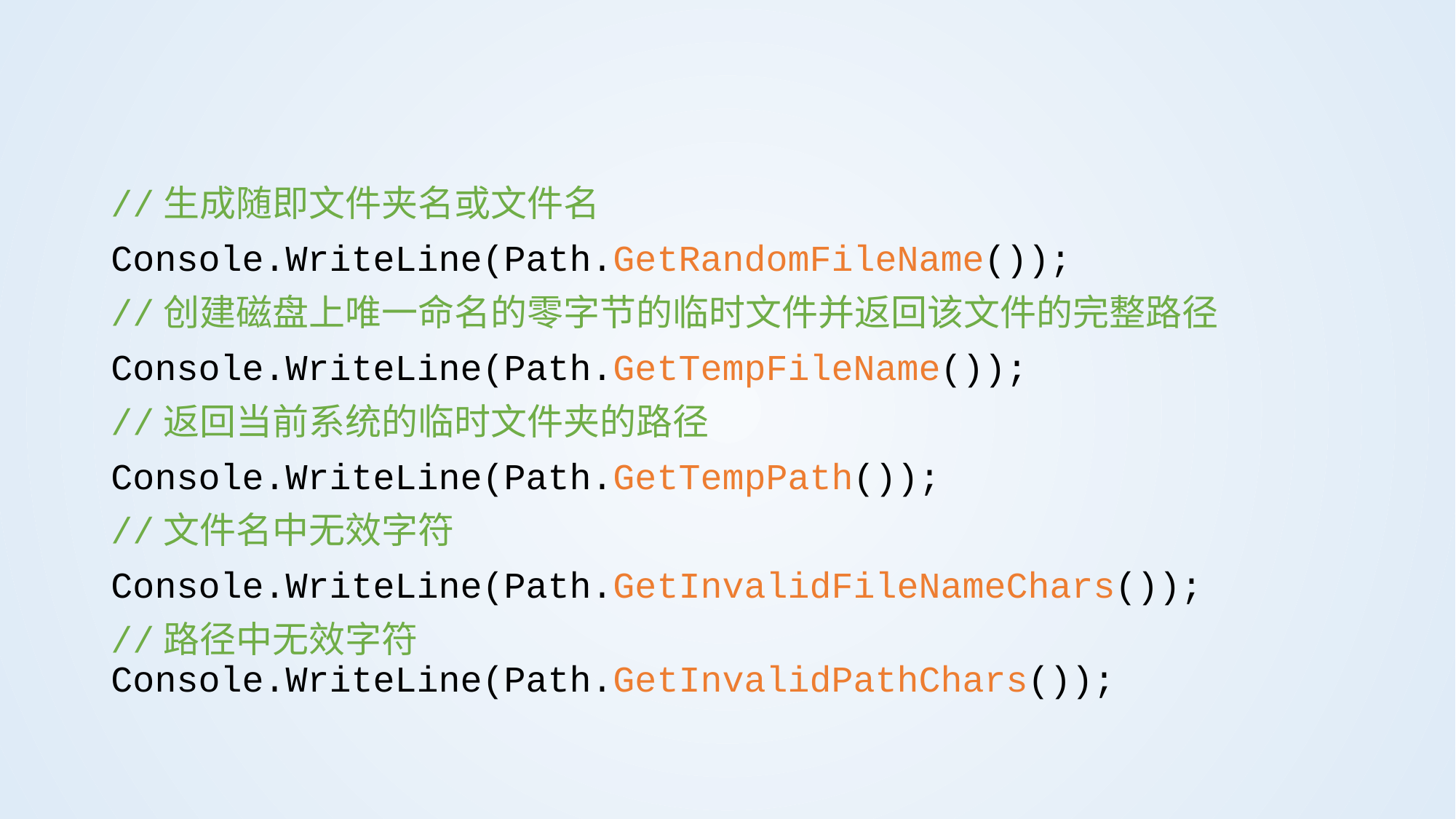

#
//生成随即文件夹名或文件名
Console.WriteLine(Path.GetRandomFileName());
//创建磁盘上唯一命名的零字节的临时文件并返回该文件的完整路径
Console.WriteLine(Path.GetTempFileName());
//返回当前系统的临时文件夹的路径
Console.WriteLine(Path.GetTempPath());
//文件名中无效字符
Console.WriteLine(Path.GetInvalidFileNameChars());
//路径中无效字符            Console.WriteLine(Path.GetInvalidPathChars());